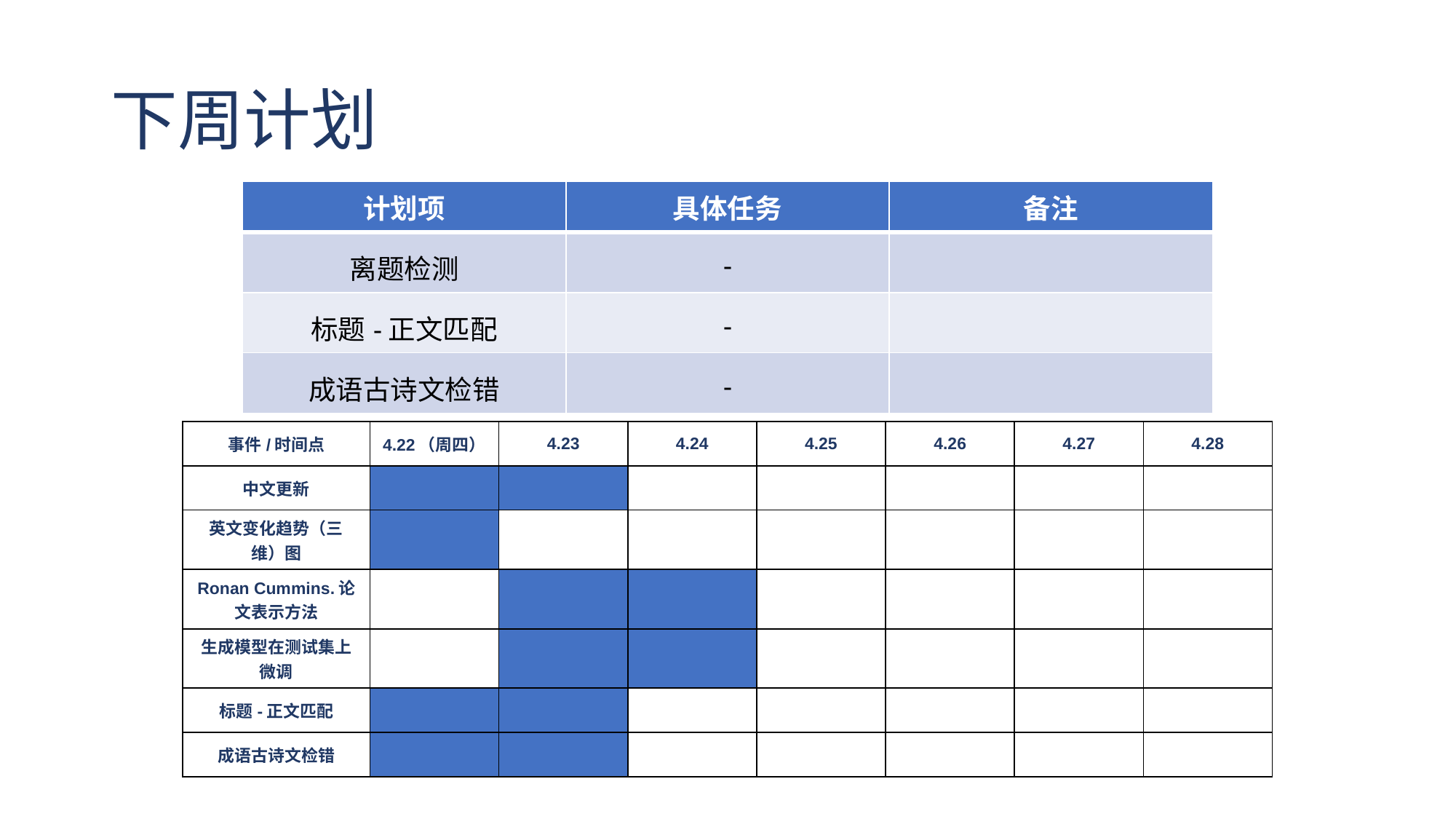

# 下周计划
| 计划项 | 具体任务 | 备注 |
| --- | --- | --- |
| 离题检测 | - |  |
| 标题-正文匹配 | - |  |
| 成语古诗文检错 | - |  |
| 事件/时间点 | 4.22（周四） | 4.23 | 4.24 | 4.25 | 4.26 | 4.27 | 4.28 |
| --- | --- | --- | --- | --- | --- | --- | --- |
| 中文更新 |  |  |  |  |  |  |  |
| 英文变化趋势（三维）图 |  |  |  |  |  |  |  |
| Ronan Cummins.论文表示方法 |  |  |  |  |  |  |  |
| 生成模型在测试集上微调 |  |  |  |  |  |  |  |
| 标题-正文匹配 |  |  |  |  |  |  |  |
| 成语古诗文检错 |  |  |  |  |  |  |  |